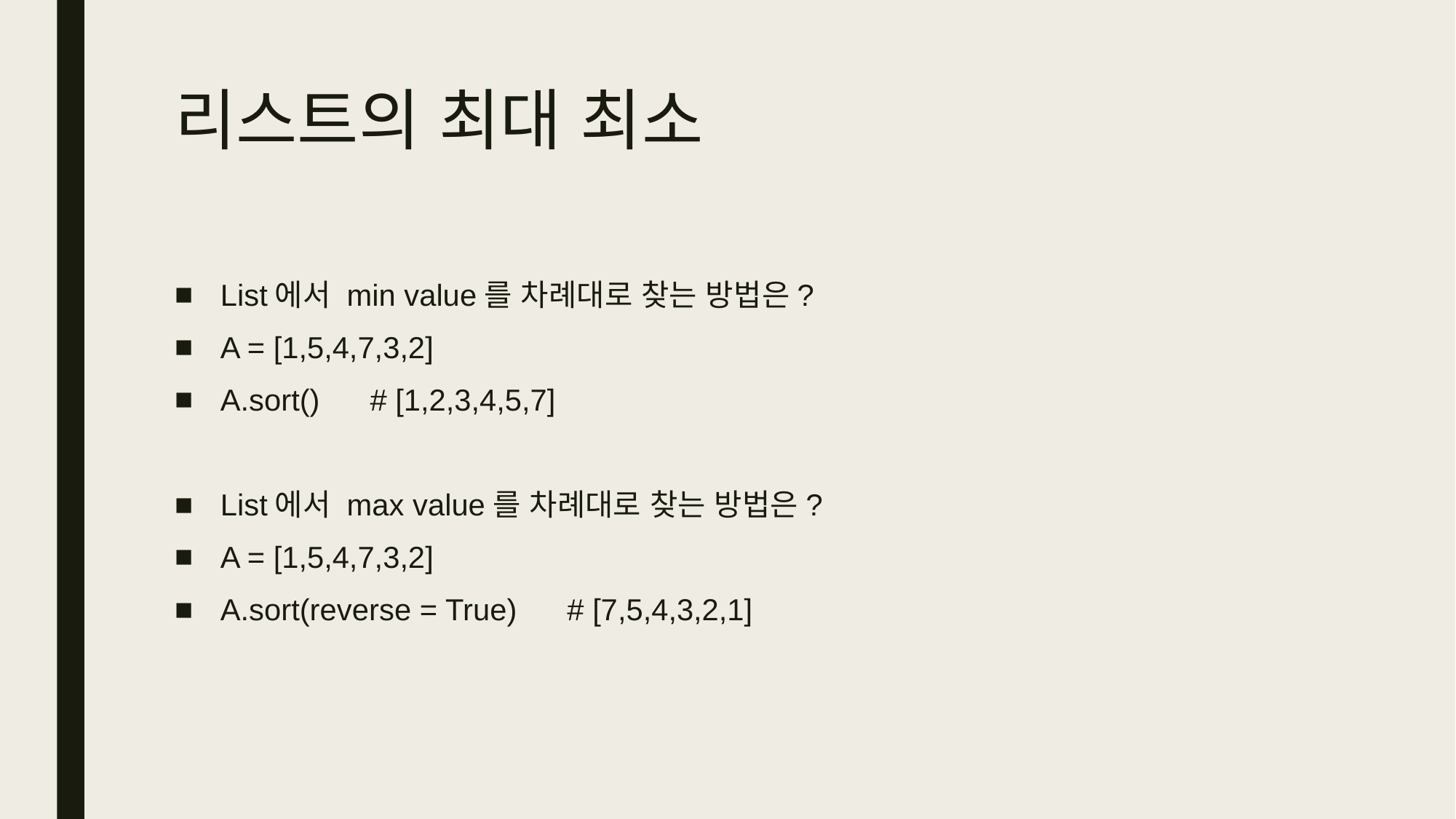

# 리스트의 최대 최소
List에서 min value를 차례대로 찾는 방법은?
A = [1,5,4,7,3,2]
A.sort()      # [1,2,3,4,5,7]

List에서 max value를 차례대로 찾는 방법은?
A = [1,5,4,7,3,2]
A.sort(reverse = True)      # [7,5,4,3,2,1]